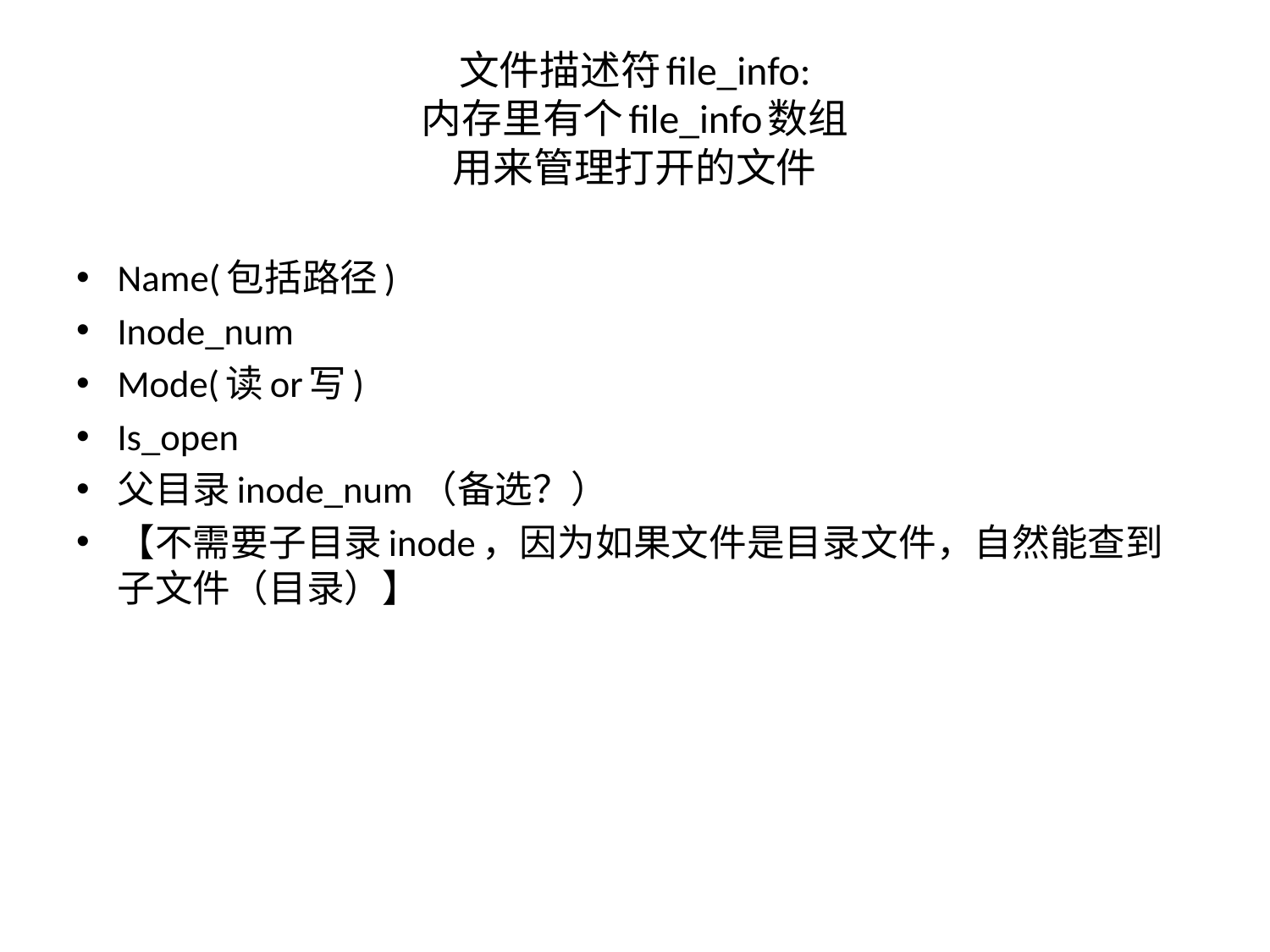

# 文件描述符file_info: 内存里有个file_info数组 用来管理打开的文件
Name(包括路径)
Inode_num
Mode(读or写)
Is_open
父目录inode_num（备选？）
【不需要子目录inode，因为如果文件是目录文件，自然能查到子文件（目录）】